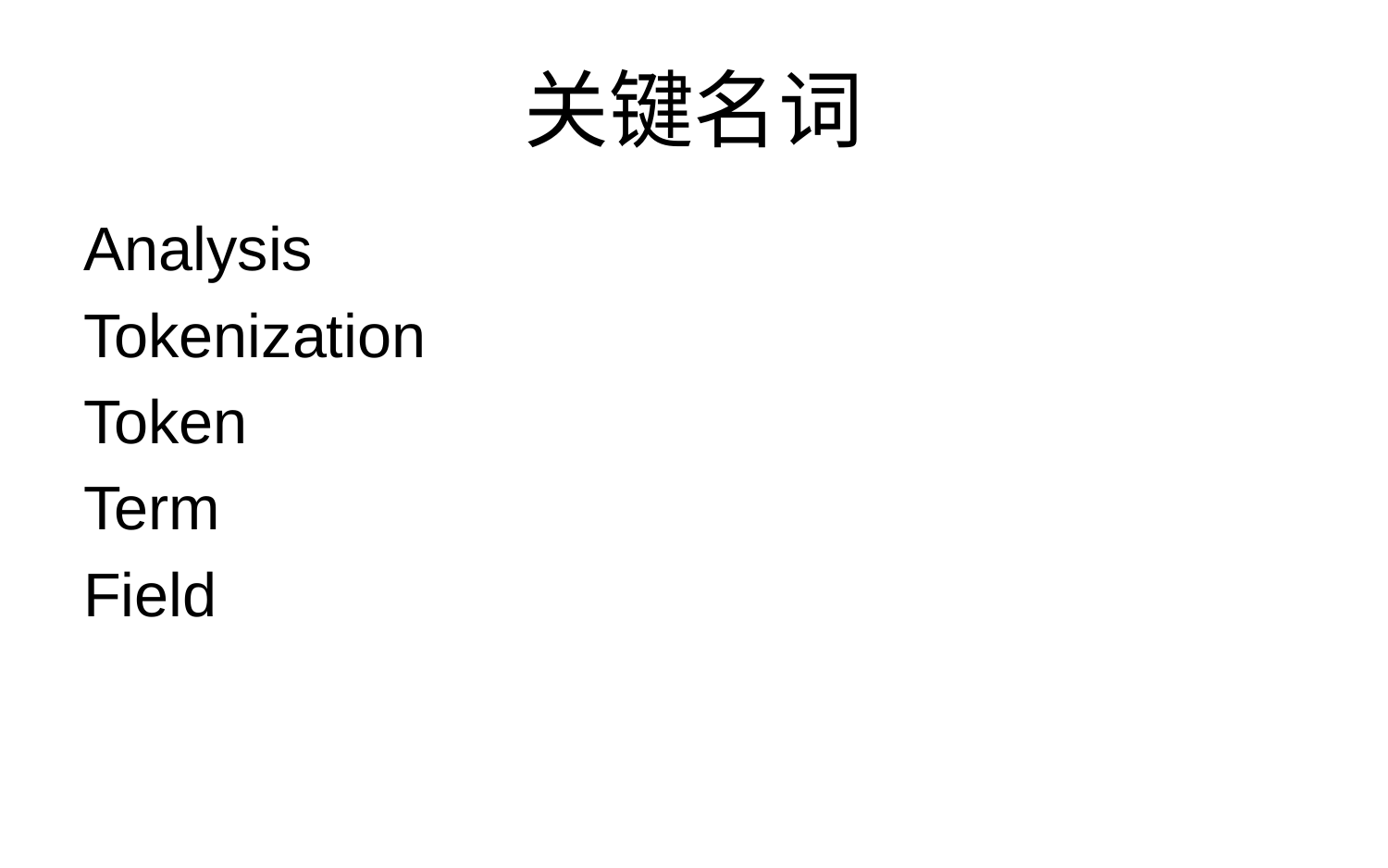

# 关键名词
Analysis
Tokenization
Token
Term
Field